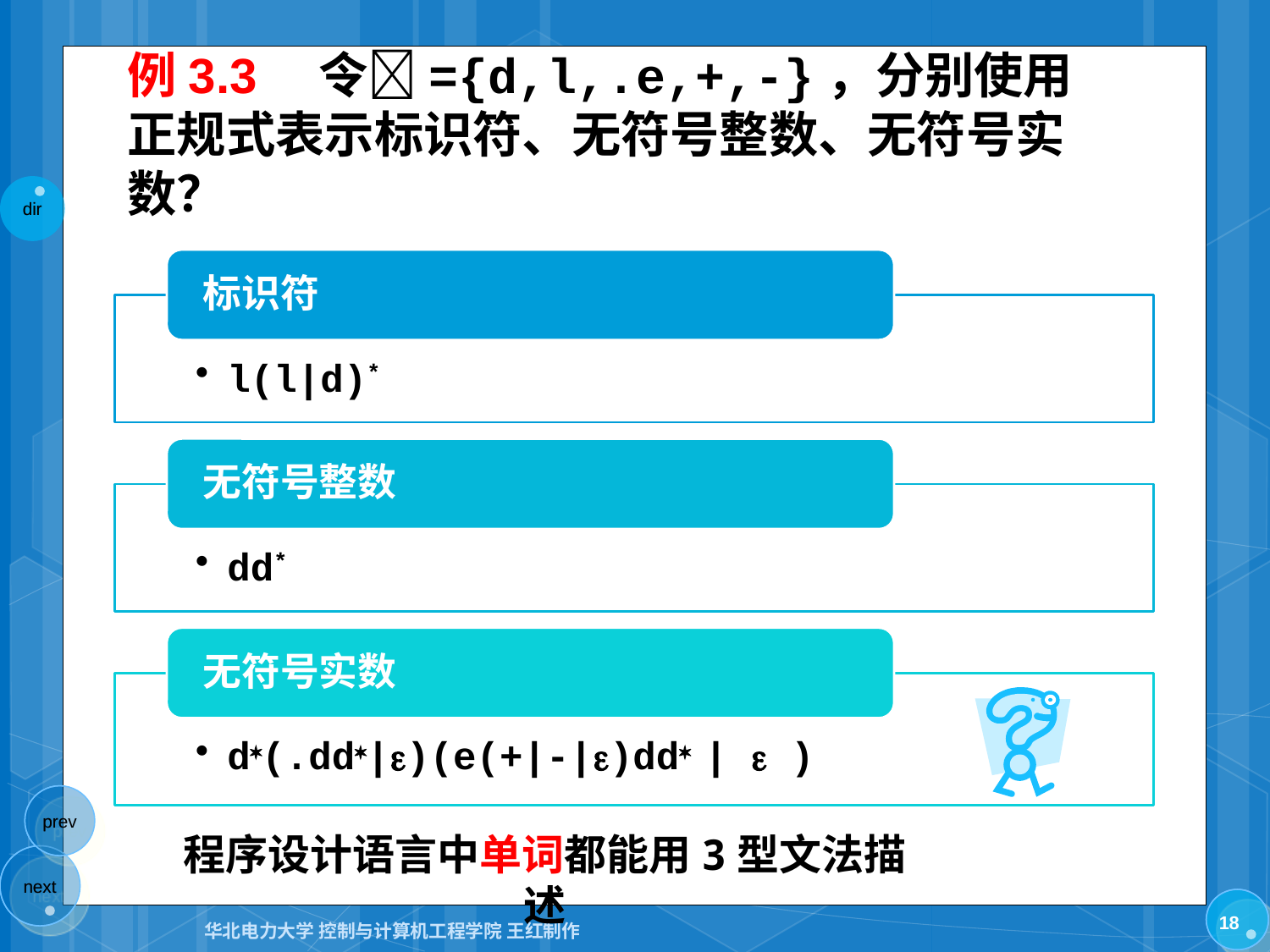

# 例3.3　令Σ={d,l,.e,+,-}，分别使用正规式表示标识符、无符号整数、无符号实数？
l(l|d)*
标识符
dd*
无符号整数
d∗(.dd∗|ε)(e(+|-|ε)dd∗ | ε )
无符号实数

程序设计语言中单词都能用3型文法描述
18
华北电力大学 控制与计算机工程学院 王红制作